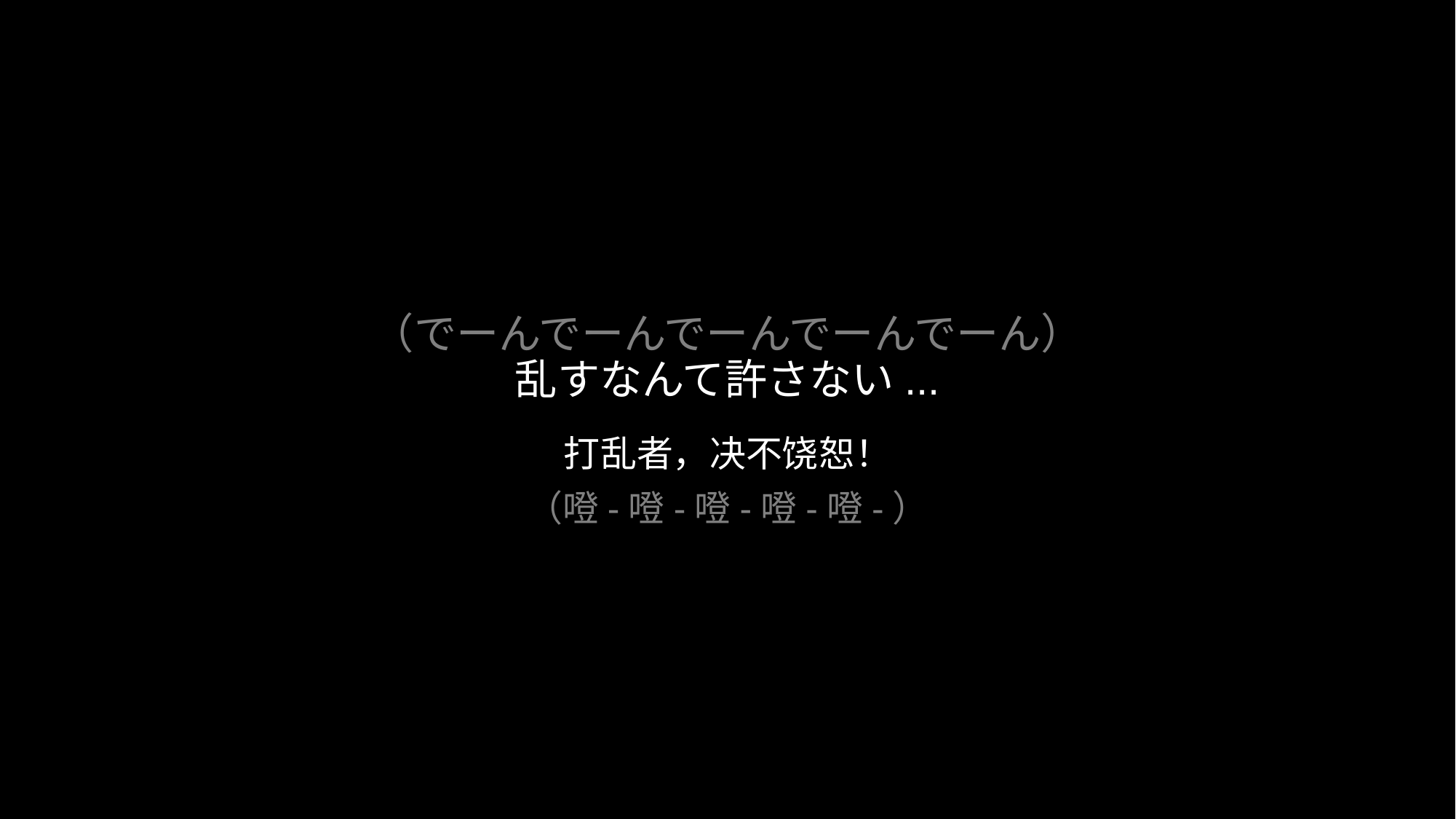

# （でーんでーんでーんでーんでーん） 乱すなんて許さない...
打乱者，决不饶恕！
（噔-噔-噔-噔-噔-）